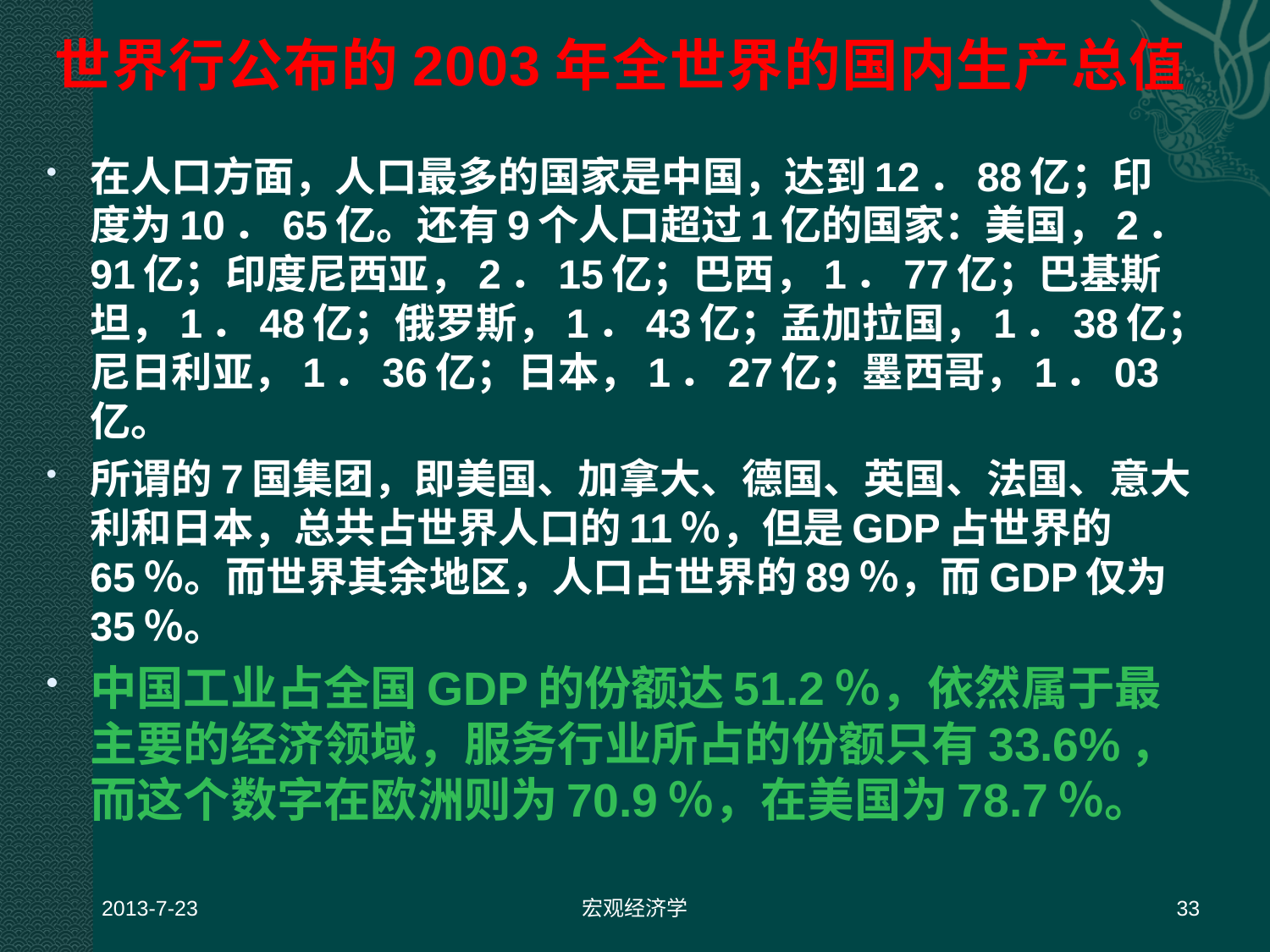

# 世界行公布的2003年全世界的国内生产总值
在人口方面，人口最多的国家是中国，达到12．88亿；印度为10．65亿。还有9个人口超过1亿的国家：美国，2．91亿；印度尼西亚，2．15亿；巴西，1．77亿；巴基斯坦，1．48亿；俄罗斯，1．43亿；孟加拉国，1．38亿；尼日利亚，1．36亿；日本，1．27亿；墨西哥，1．03亿。
所谓的7国集团，即美国、加拿大、德国、英国、法国、意大利和日本，总共占世界人口的11％，但是GDP占世界的65％。而世界其余地区，人口占世界的89％，而GDP仅为35％。
中国工业占全国GDP的份额达51.2％，依然属于最主要的经济领域，服务行业所占的份额只有33.6%，而这个数字在欧洲则为70.9％，在美国为78.7％。
2013-7-23
宏观经济学
33